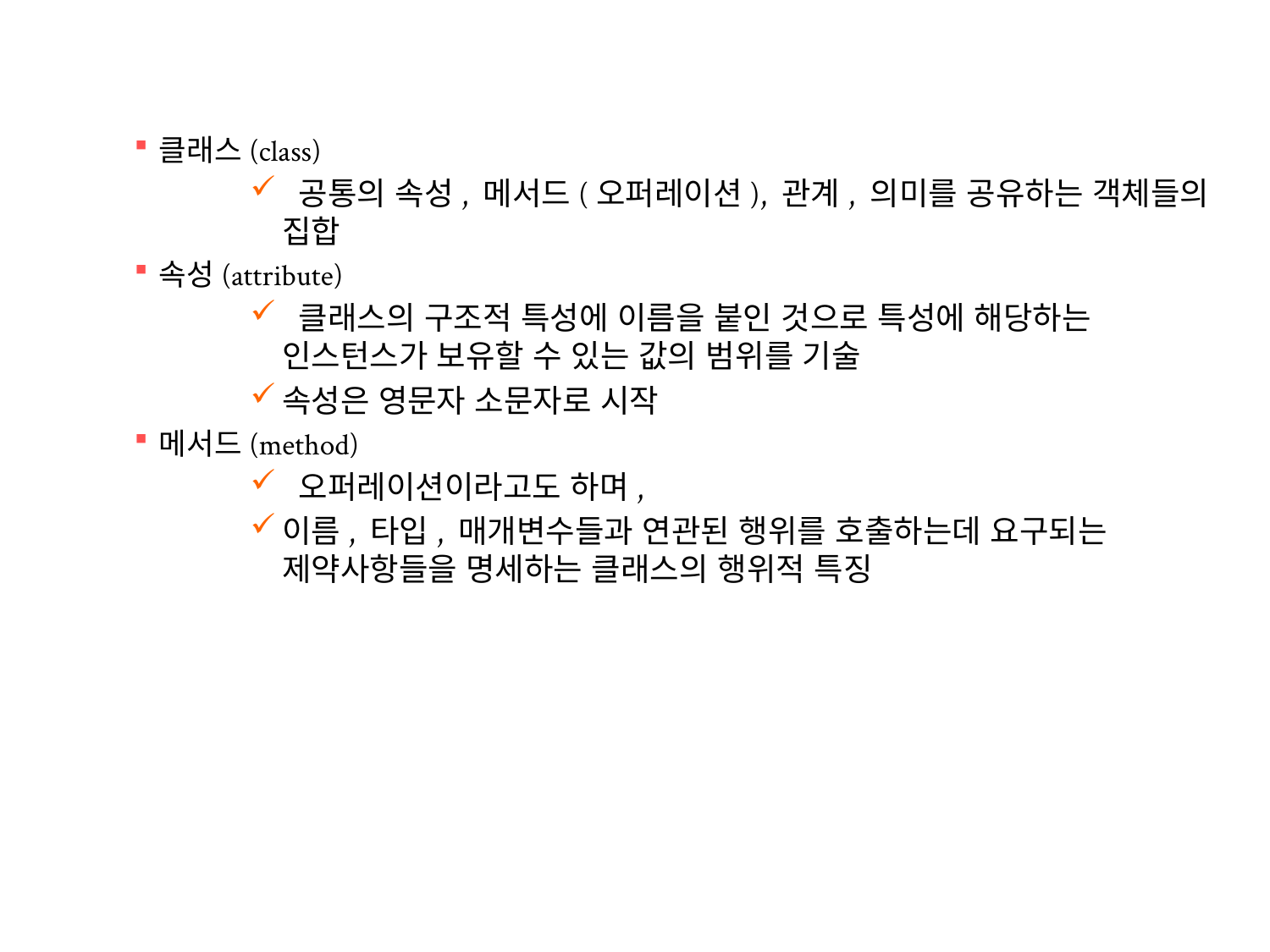

클래스(class)
 공통의 속성, 메서드(오퍼레이션), 관계, 의미를 공유하는 객체들의 집합
속성(attribute)
 클래스의 구조적 특성에 이름을 붙인 것으로 특성에 해당하는 인스턴스가 보유할 수 있는 값의 범위를 기술
속성은 영문자 소문자로 시작
메서드(method)
 오퍼레이션이라고도 하며,
이름, 타입, 매개변수들과 연관된 행위를 호출하는데 요구되는 제약사항들을 명세하는 클래스의 행위적 특징